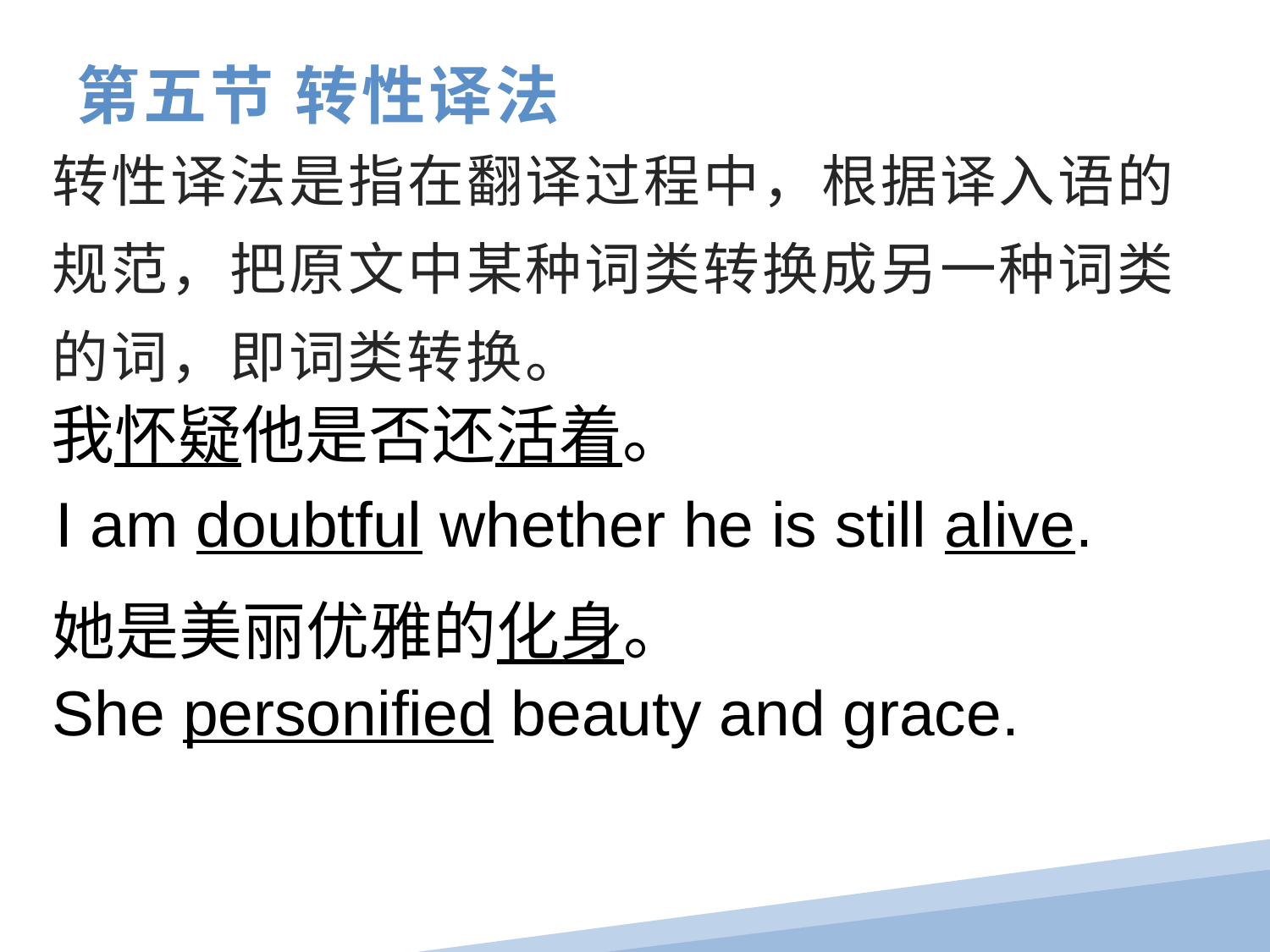

第五节 转性译法
转性译法是指在翻译过程中，根据译入语的规范，把原文中某种词类转换成另一种词类的词，即词类转换。
我怀疑他是否还活着。
I am doubtful whether he is still alive.

她是美丽优雅的化身。
She personified beauty and grace.